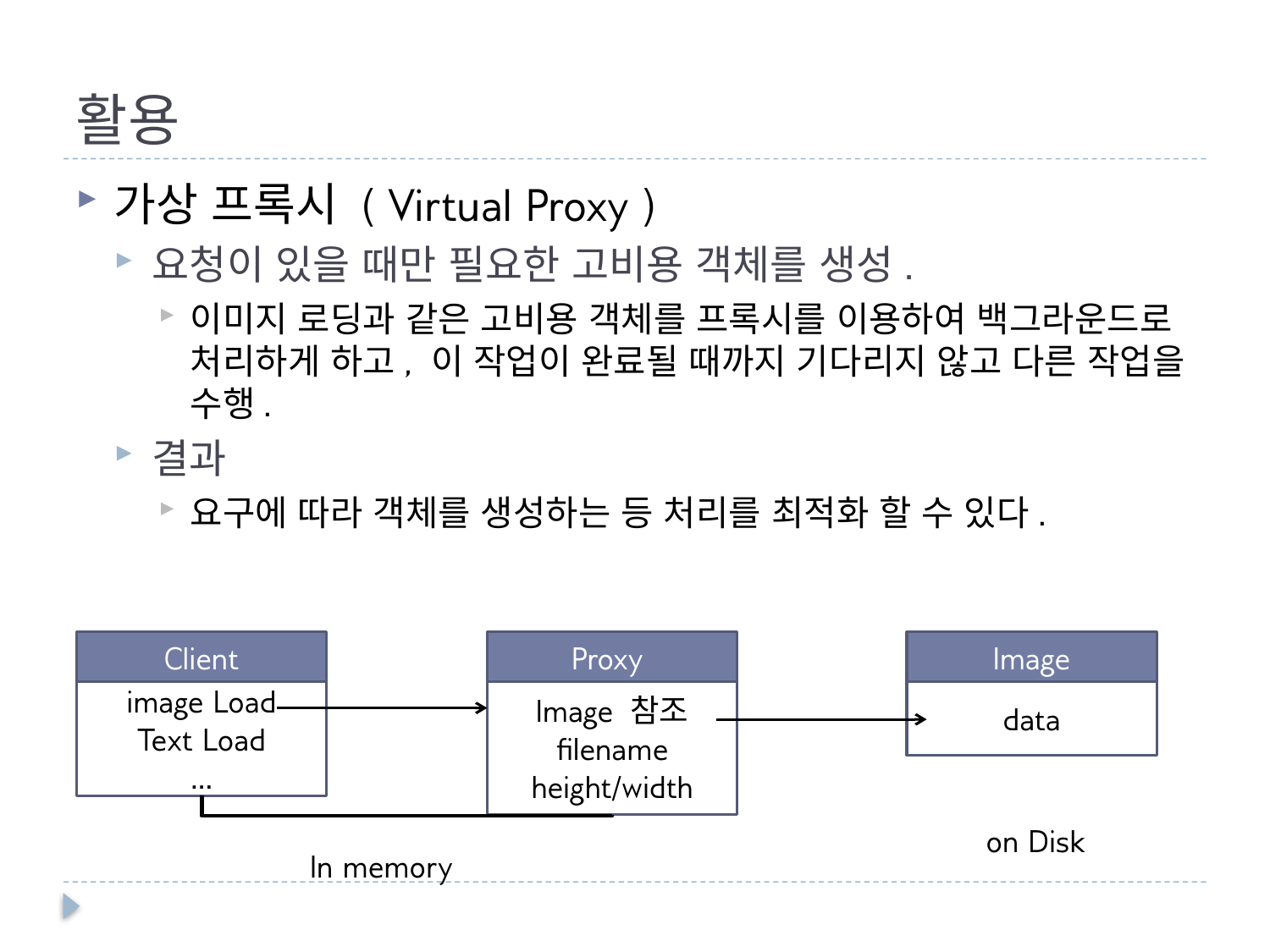

# 활용
가상 프록시 ( Virtual Proxy )
요청이 있을 때만 필요한 고비용 객체를 생성.
이미지 로딩과 같은 고비용 객체를 프록시를 이용하여 백그라운드로 처리하게 하고, 이 작업이 완료될 때까지 기다리지 않고 다른 작업을 수행.
결과
요구에 따라 객체를 생성하는 등 처리를 최적화 할 수 있다.
Client

image Load
Text Load
…
Proxy

Image 참조
filename
height/width
Image

data
on Disk
In memory